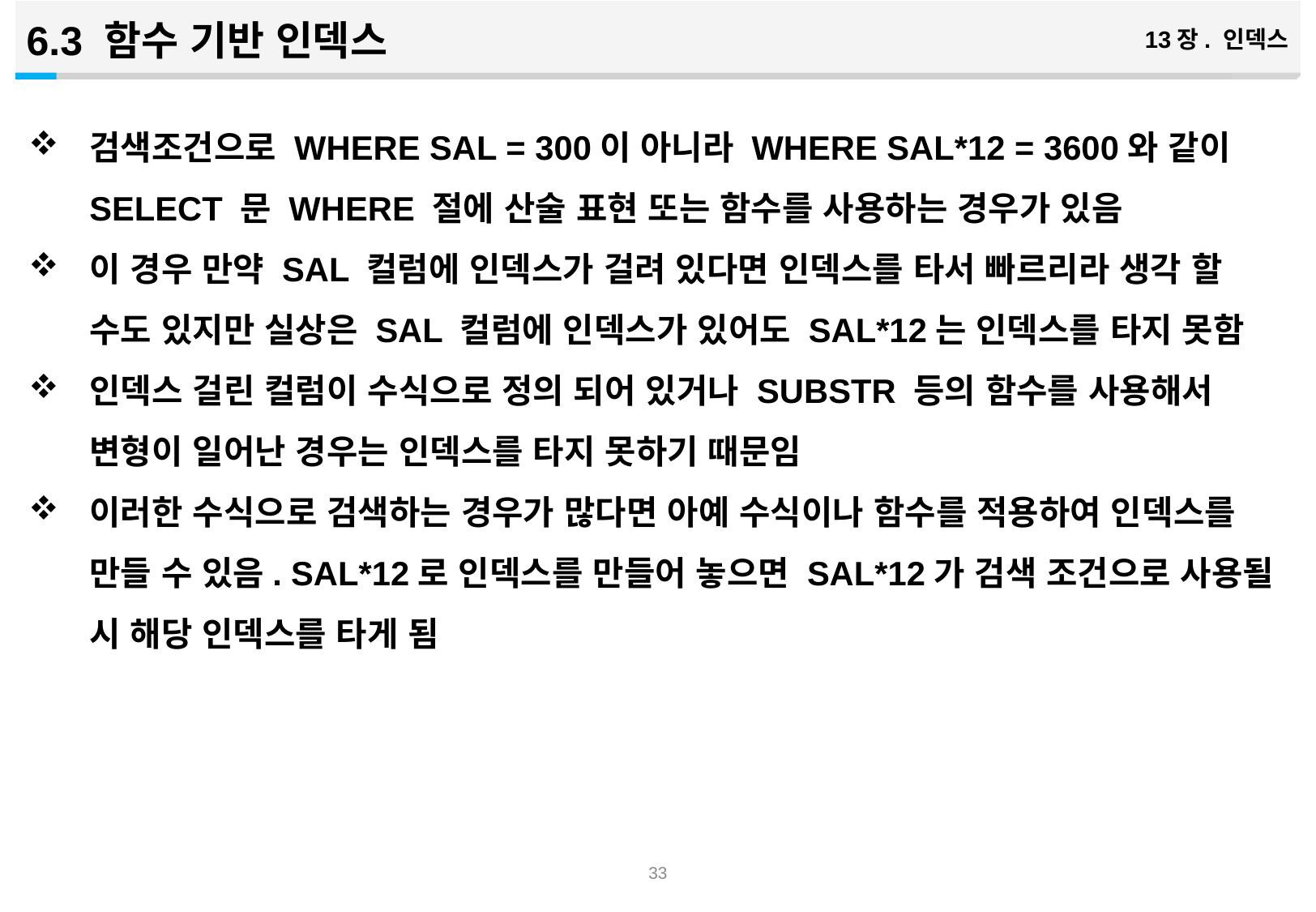

6.3 함수 기반 인덱스
13장. 인덱스
검색조건으로 WHERE SAL = 300이 아니라 WHERE SAL*12 = 3600와 같이 SELECT 문 WHERE 절에 산술 표현 또는 함수를 사용하는 경우가 있음
이 경우 만약 SAL 컬럼에 인덱스가 걸려 있다면 인덱스를 타서 빠르리라 생각 할 수도 있지만 실상은 SAL 컬럼에 인덱스가 있어도 SAL*12는 인덱스를 타지 못함
인덱스 걸린 컬럼이 수식으로 정의 되어 있거나 SUBSTR 등의 함수를 사용해서 변형이 일어난 경우는 인덱스를 타지 못하기 때문임
이러한 수식으로 검색하는 경우가 많다면 아예 수식이나 함수를 적용하여 인덱스를 만들 수 있음. SAL*12로 인덱스를 만들어 놓으면 SAL*12가 검색 조건으로 사용될 시 해당 인덱스를 타게 됨
33